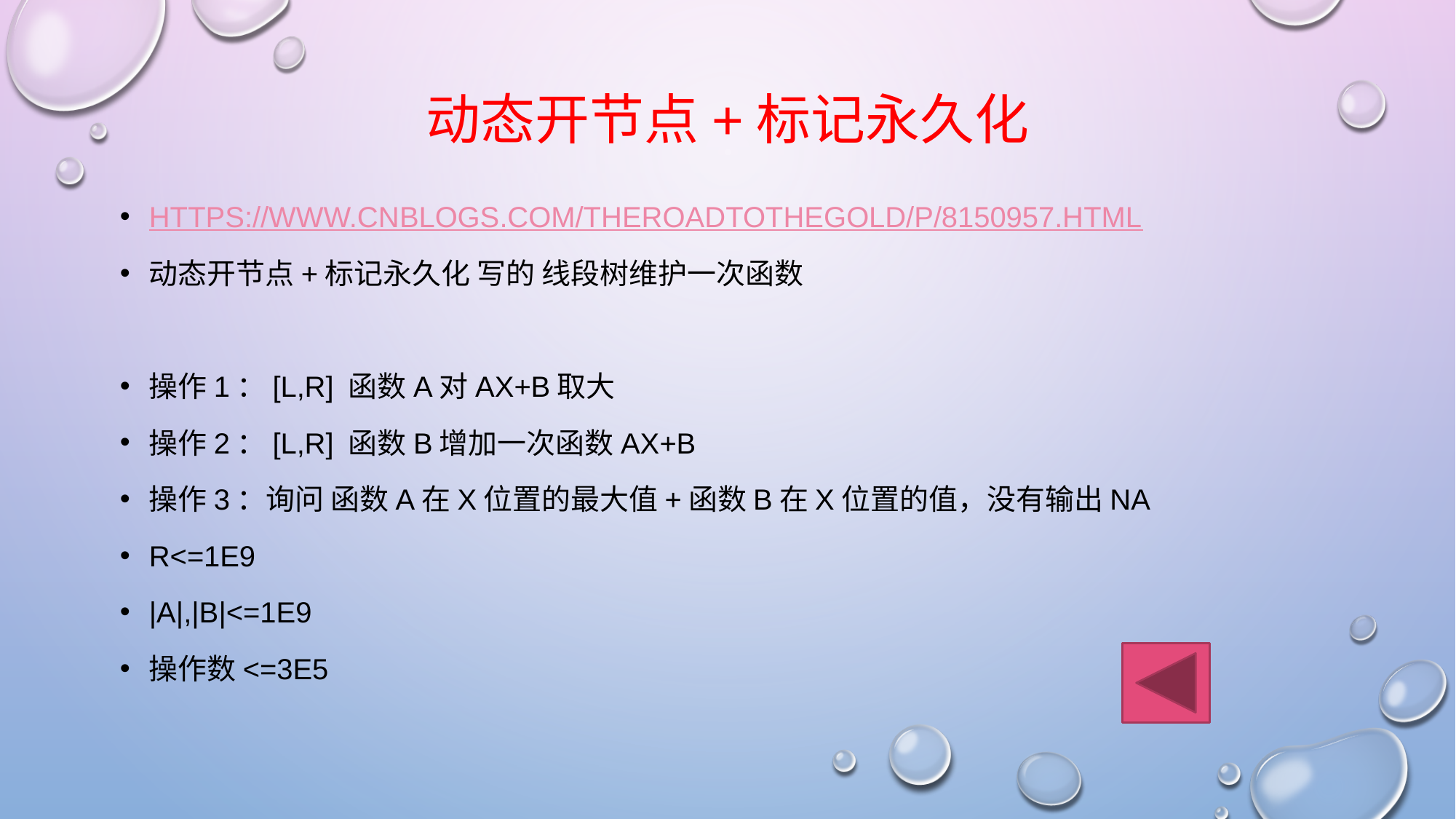

# 动态开节点+标记永久化
https://www.cnblogs.com/TheRoadToTheGold/p/8150957.html
动态开节点+标记永久化 写的 线段树维护一次函数

操作1：[l,r] 函数A对ax+b取大
操作2：[l,r] 函数B增加一次函数ax+b
操作3：询问 函数A在x位置的最大值+函数B在x位置的值，没有输出NA
r<=1e9
|a|,|b|<=1e9
操作数<=3e5